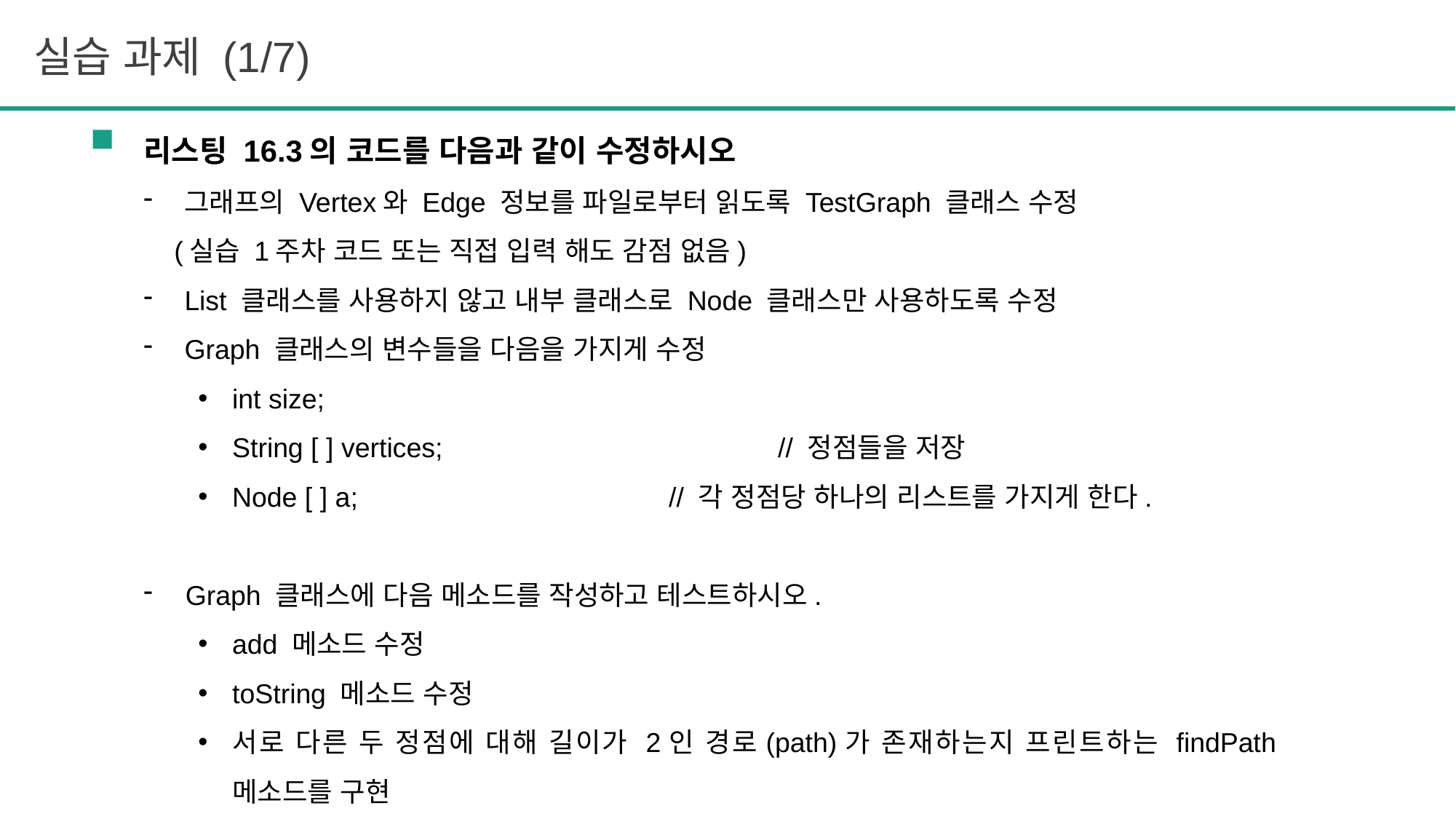

실습 과제 (1/7)
리스팅 16.3의 코드를 다음과 같이 수정하시오
그래프의 Vertex와 Edge 정보를 파일로부터 읽도록 TestGraph 클래스 수정
    (실습 1주차 코드 또는 직접 입력 해도 감점 없음)
List 클래스를 사용하지 않고 내부 클래스로 Node 클래스만 사용하도록 수정
Graph 클래스의 변수들을 다음을 가지게 수정
int size;
String [ ] vertices; 			// 정점들을 저장
Node [ ] a; 			// 각 정점당 하나의 리스트를 가지게 한다.

 Graph 클래스에 다음 메소드를 작성하고 테스트하시오.
add 메소드 수정
toString 메소드 수정
서로 다른 두 정점에 대해 길이가 2인 경로(path)가 존재하는지 프린트하는 findPath 메소드를 구현